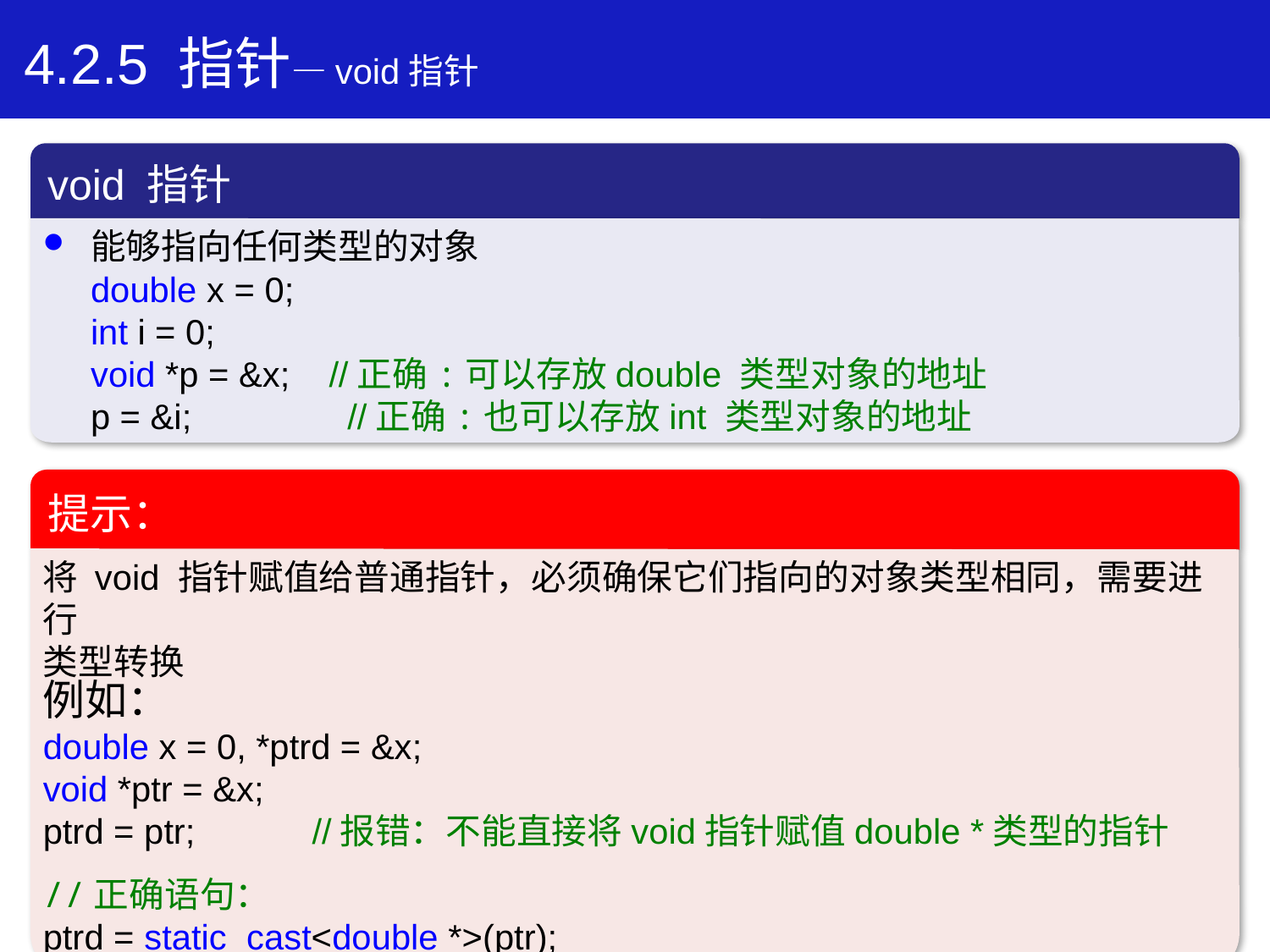

4.2.5 指针—void指针
void 指针
能够指向任何类型的对象
double x = 0;
int i = 0;
void *p = &x;    //正确:可以存放double 类型对象的地址
p = &i;                //正确:也可以存放int 类型对象的地址
提示：
将 void 指针赋值给普通指针，必须确保它们指向的对象类型相同，需要进行
类型转换
例如：
double x = 0, *ptrd = &x;
void *ptr = &x;
ptrd = ptr;            //报错：不能直接将void指针赋值double *类型的指针
//正确语句：
ptrd = static_cast<double *>(ptr);
29